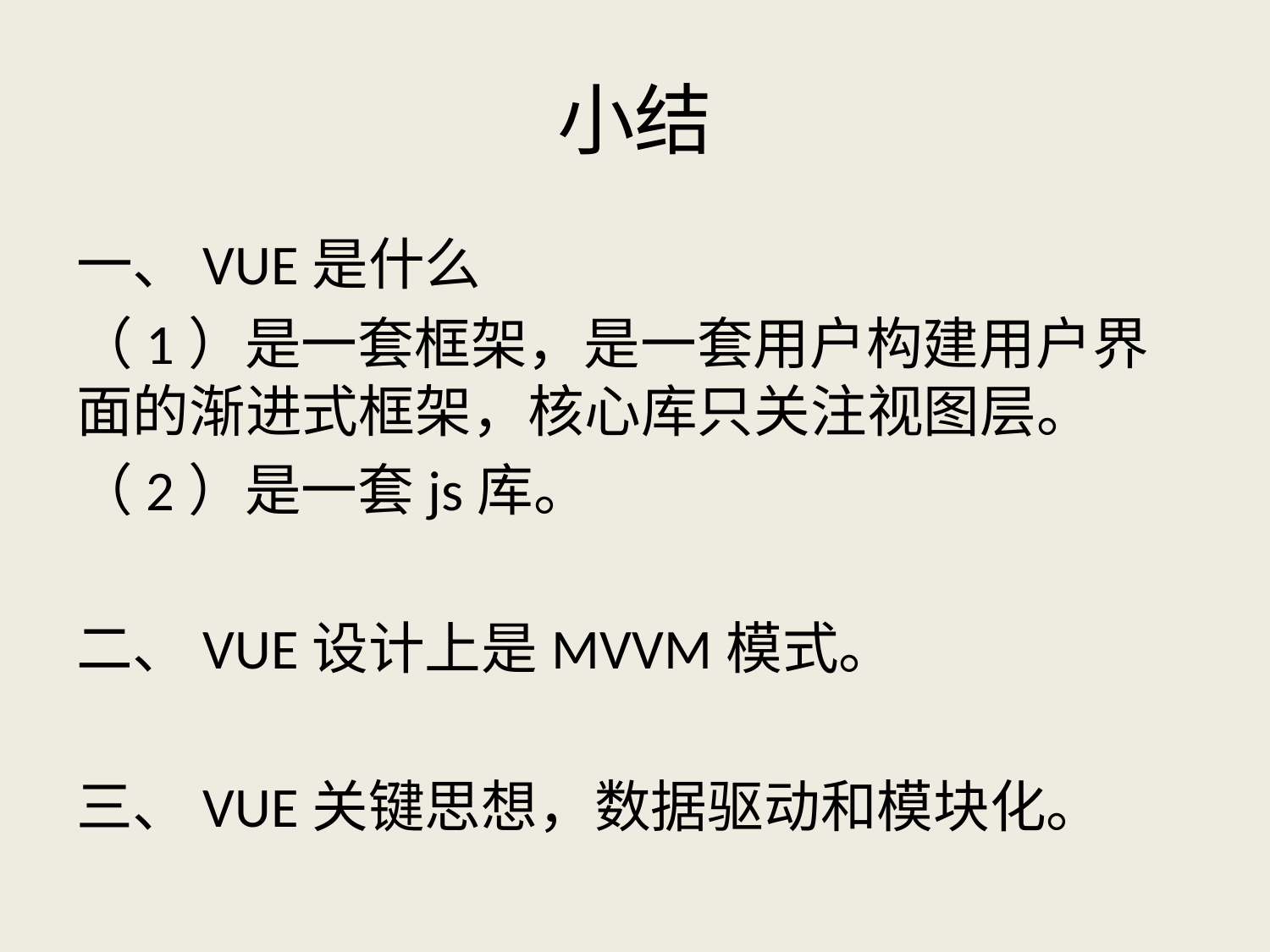

# 小结
一、VUE是什么
（1）是一套框架，是一套用户构建用户界面的渐进式框架，核心库只关注视图层。
（2）是一套js库。

二、VUE设计上是MVVM模式。

三、VUE关键思想，数据驱动和模块化。